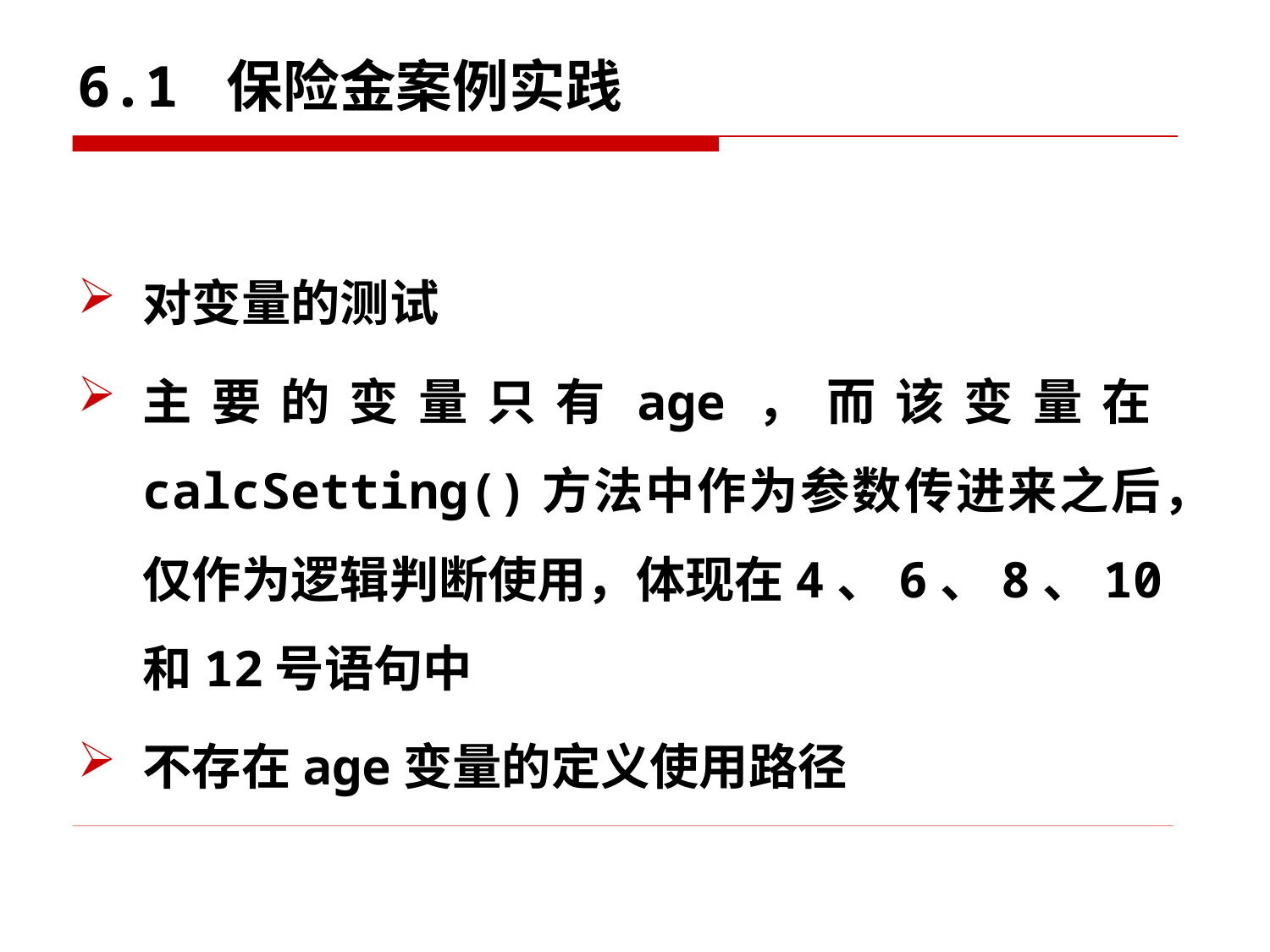

6.1 保险金案例实践
对变量的测试
主要的变量只有age，而该变量在calcSetting()方法中作为参数传进来之后，仅作为逻辑判断使用，体现在4、6、8、10和12号语句中
不存在age变量的定义使用路径